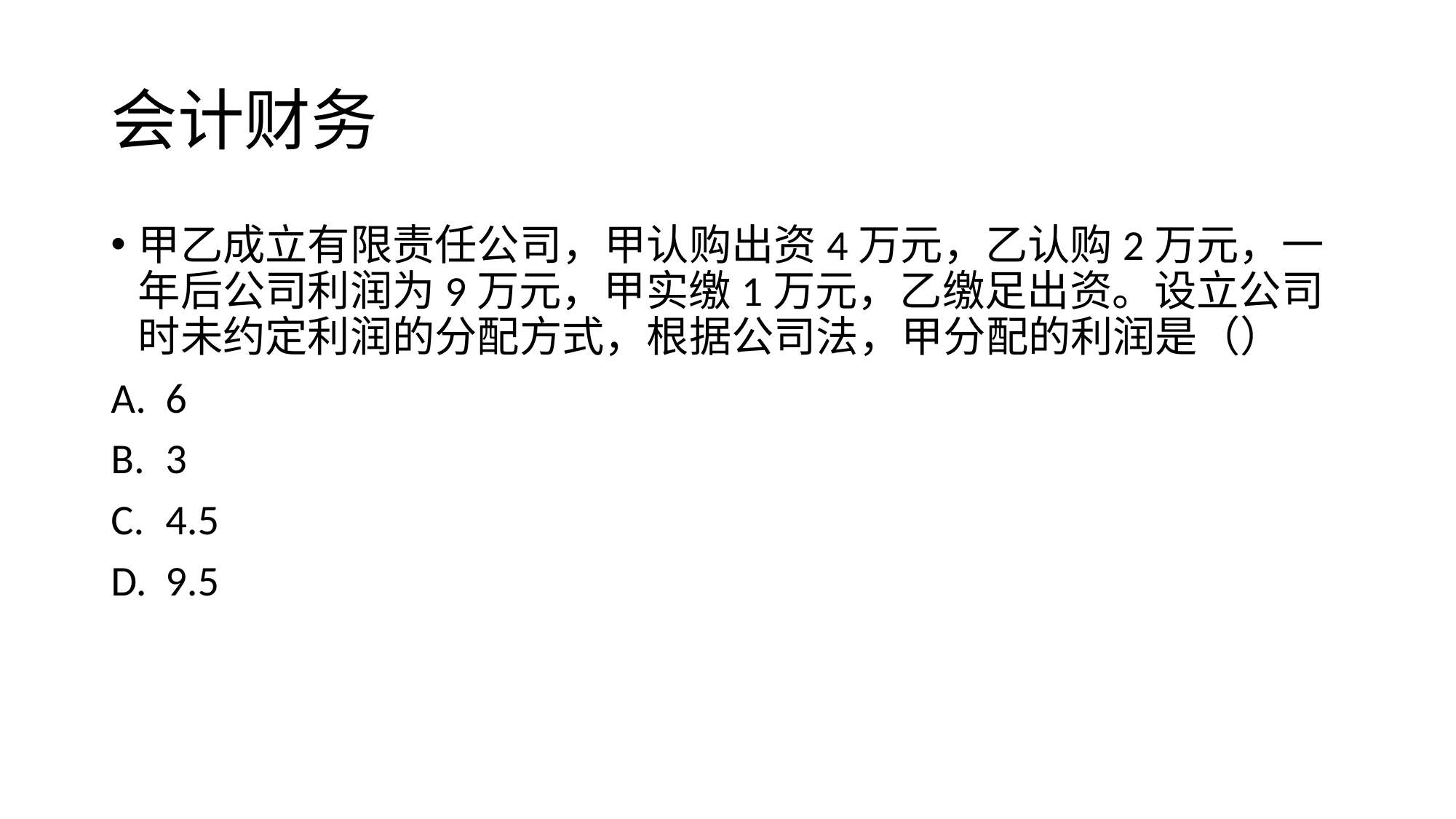

# 会计财务
甲乙成立有限责任公司，甲认购出资4万元，乙认购2万元，一年后公司利润为9万元，甲实缴1万元，乙缴足出资。设立公司时未约定利润的分配方式，根据公司法，甲分配的利润是（）
6
3
4.5
9.5